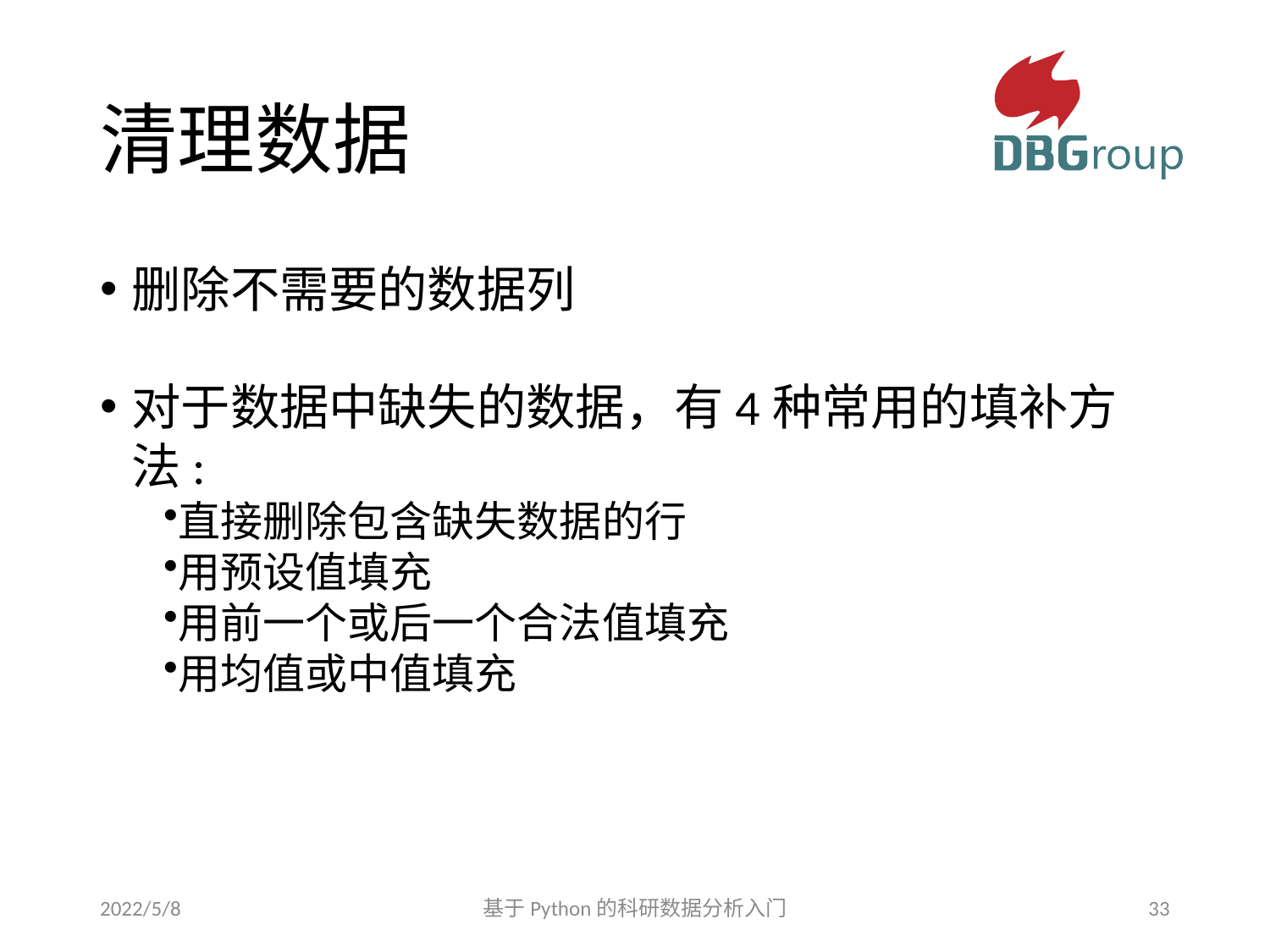

# 清理数据
删除不需要的数据列

对于数据中缺失的数据，有4种常用的填补方法:
直接删除包含缺失数据的行
用预设值填充
用前一个或后一个合法值填充
用均值或中值填充
2022/5/8
基于Python的科研数据分析入门
33